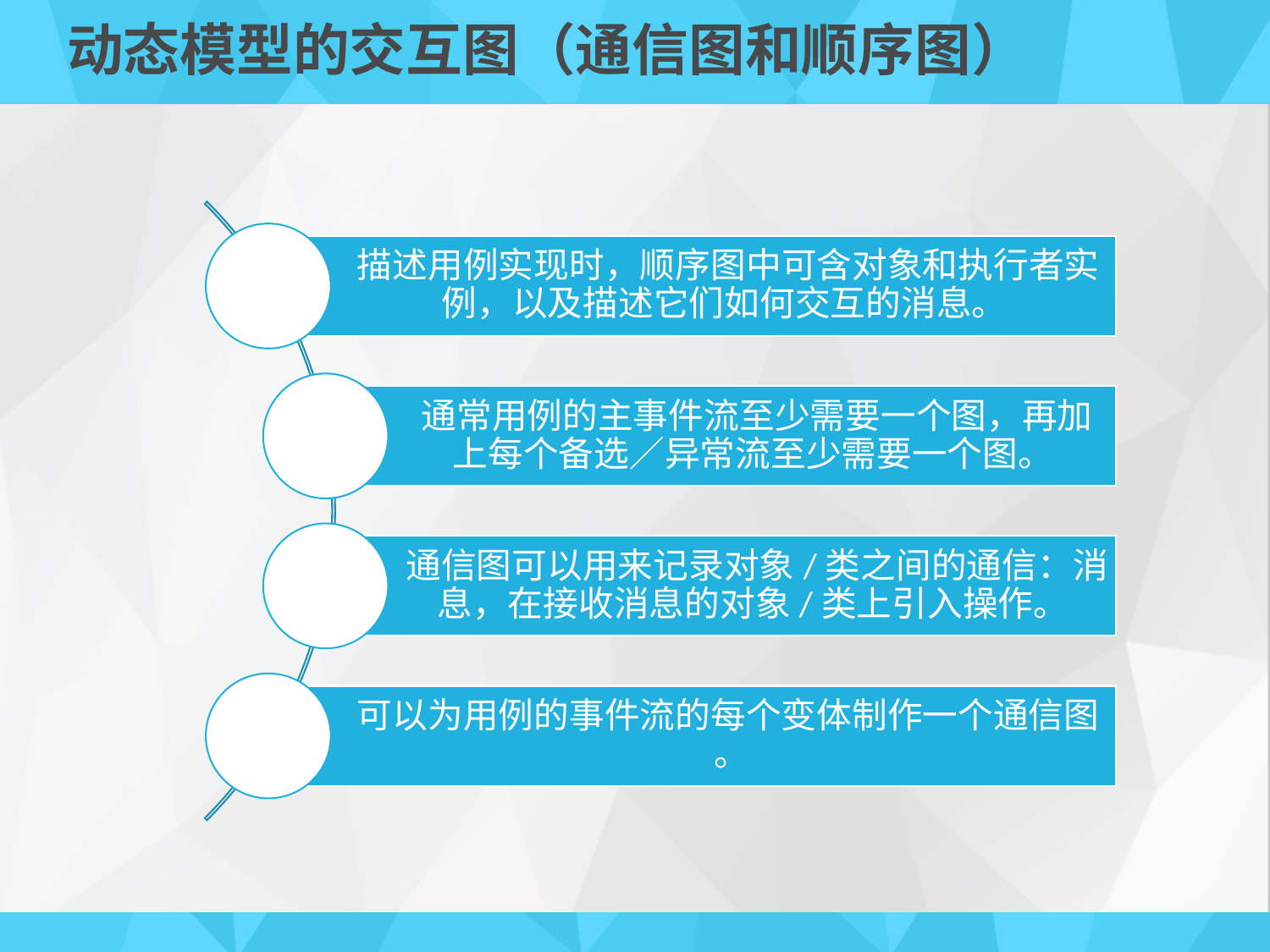

# 动态模型的交互图（通信图和顺序图）
描述用例实现时，顺序图中可含对象和执行者实例，以及描述它们如何交互的消息。
通常用例的主事件流至少需要一个图，再加上每个备选／异常流至少需要一个图。
通信图可以用来记录对象/类之间的通信：消息，在接收消息的对象/类上引入操作。
可以为用例的事件流的每个变体制作一个通信图 。